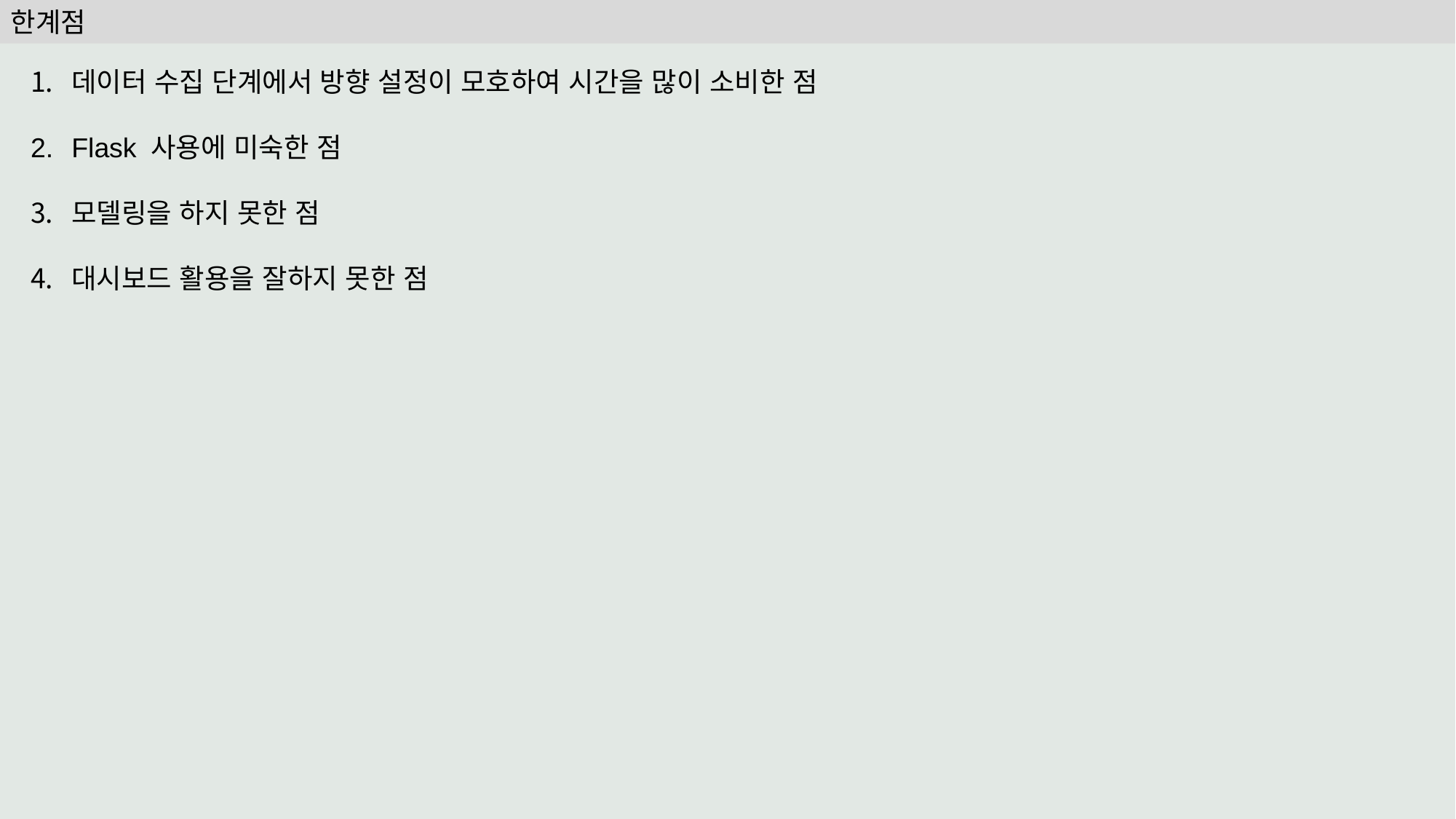

한계점
데이터 수집 단계에서 방향 설정이 모호하여 시간을 많이 소비한 점

Flask 사용에 미숙한 점

모델링을 하지 못한 점

대시보드 활용을 잘하지 못한 점